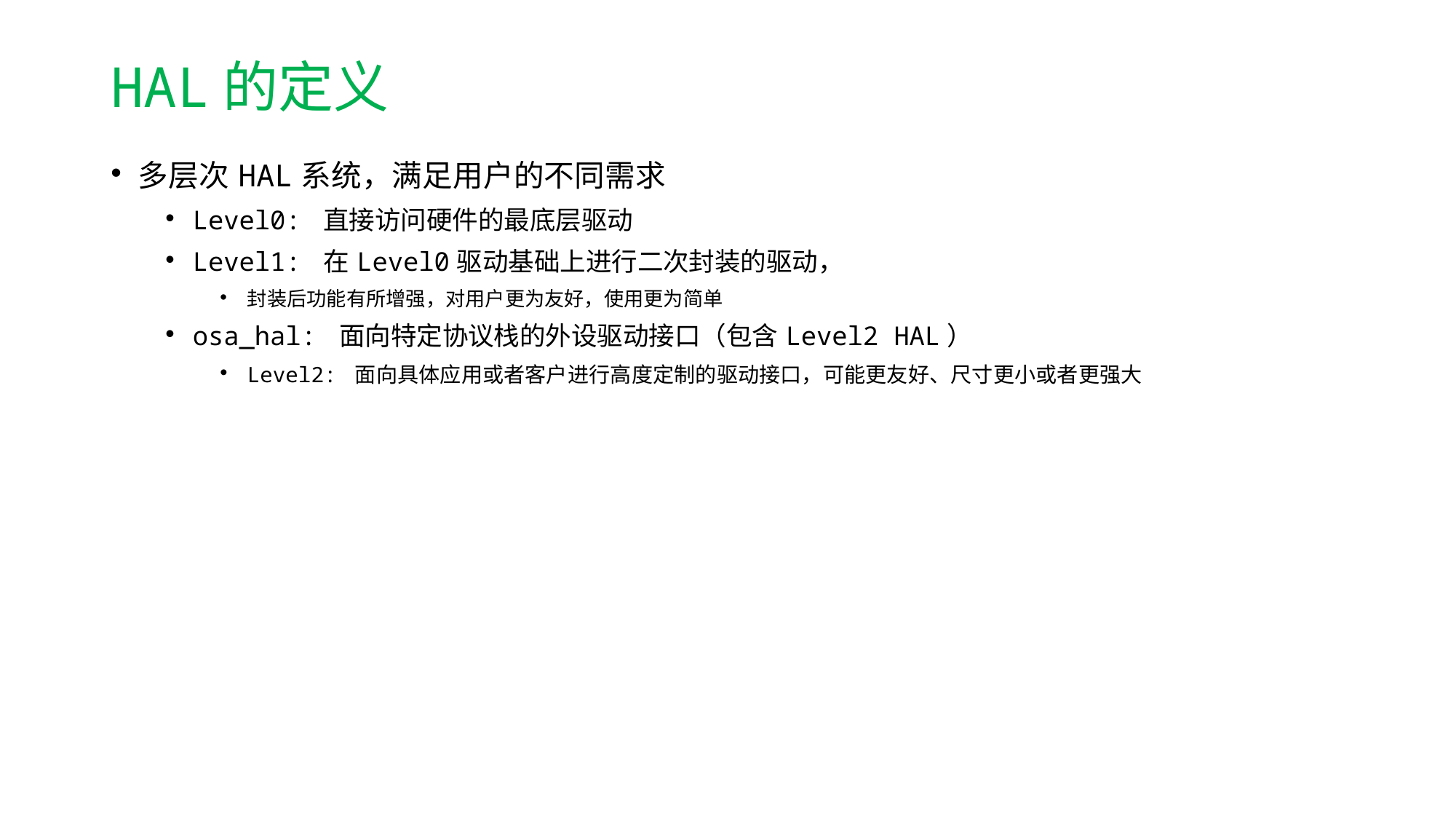

# HAL的定义
多层次HAL系统，满足用户的不同需求
Level0: 直接访问硬件的最底层驱动
Level1: 在Level0驱动基础上进行二次封装的驱动，
封装后功能有所增强，对用户更为友好，使用更为简单
osa_hal: 面向特定协议栈的外设驱动接口（包含Level2 HAL）
Level2: 面向具体应用或者客户进行高度定制的驱动接口，可能更友好、尺寸更小或者更强大